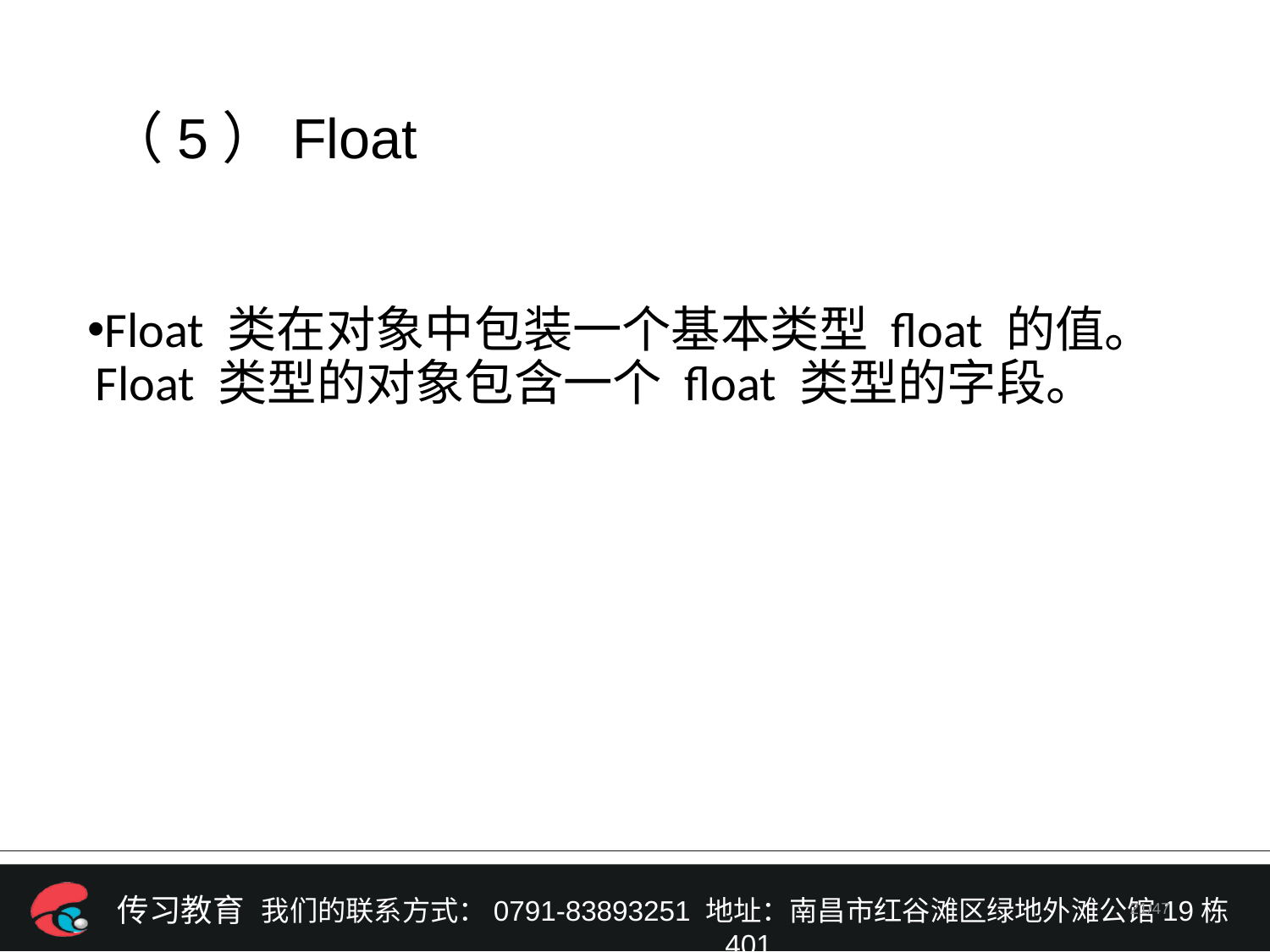

（5）Float

Float 类在对象中包装一个基本类型 float 的值。Float 类型的对象包含一个 float 类型的字段。
21/47